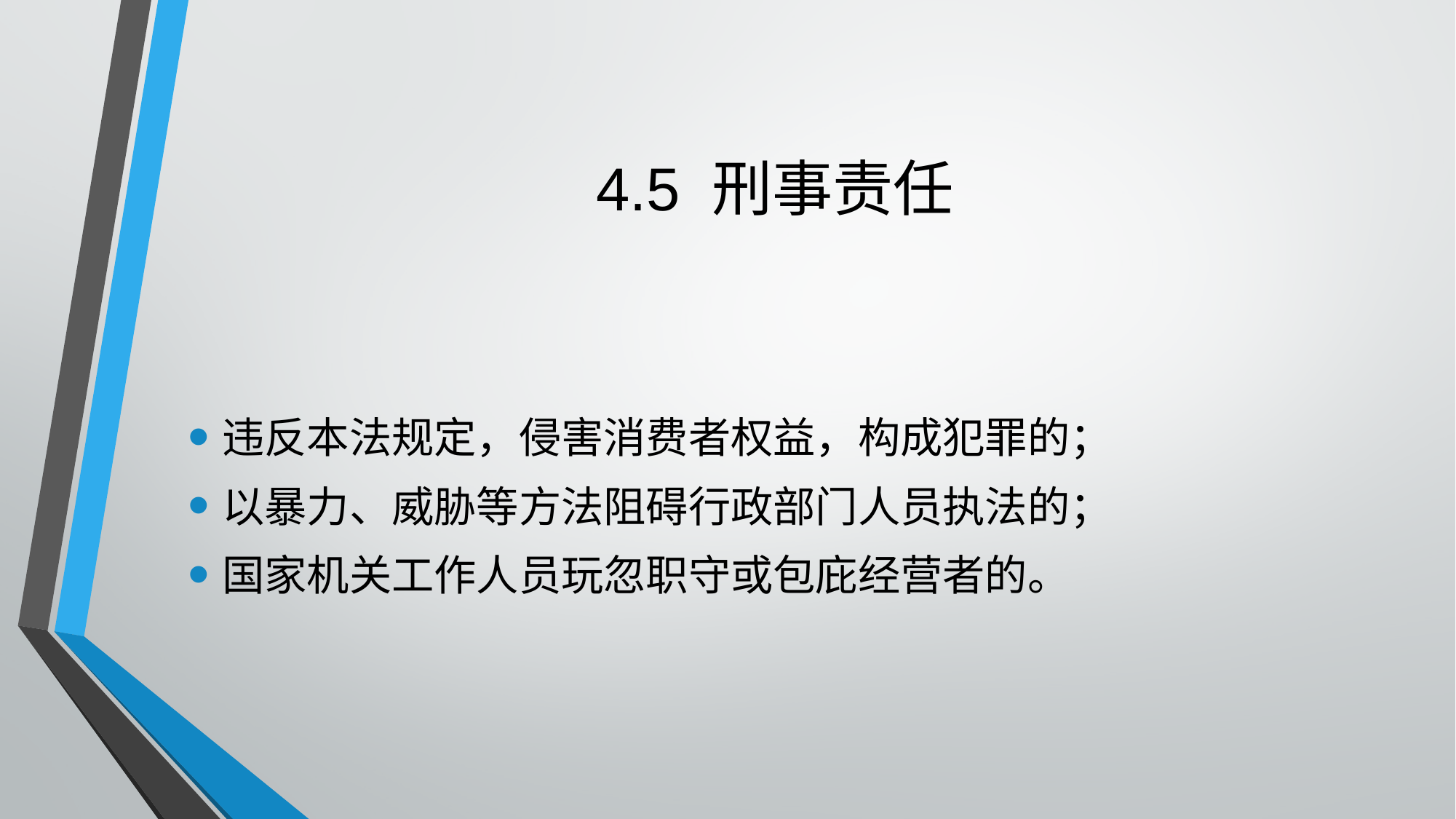

# 4.5 刑事责任
违反本法规定，侵害消费者权益，构成犯罪的；
以暴力、威胁等方法阻碍行政部门人员执法的；
国家机关工作人员玩忽职守或包庇经营者的。